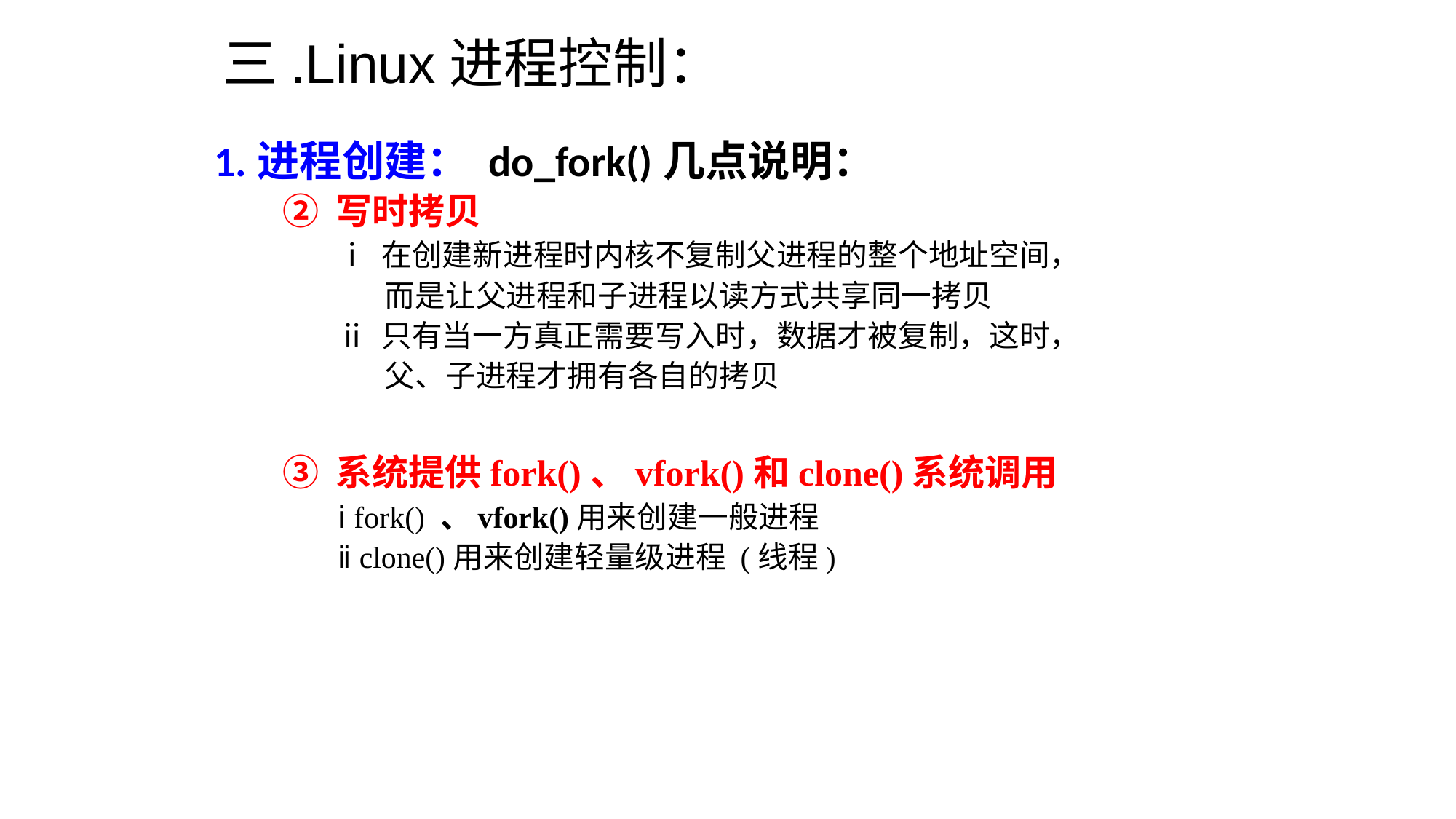

# 三.Linux进程控制：
1.进程创建： do_fork()几点说明：
② 写时拷贝
ⅰ 在创建新进程时内核不复制父进程的整个地址空间，
      而是让父进程和子进程以读方式共享同一拷贝
ⅱ 只有当一方真正需要写入时，数据才被复制，这时，
      父、子进程才拥有各自的拷贝

③ 系统提供fork()、vfork()和clone()系统调用
ⅰ fork() 、vfork()用来创建一般进程
ⅱ clone()用来创建轻量级进程 (线程)